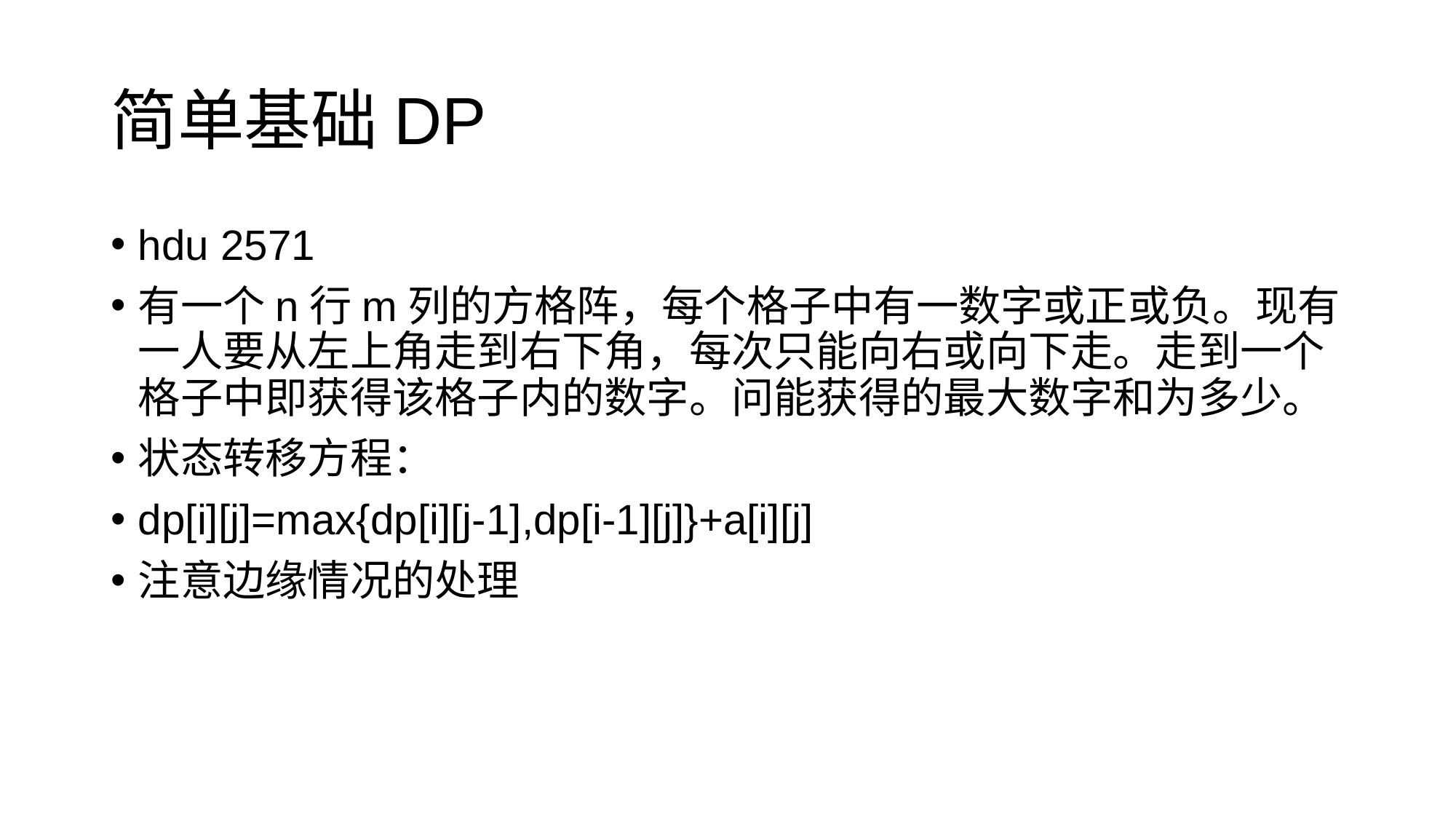

# 简单基础DP
hdu 2571
有一个n行m列的方格阵，每个格子中有一数字或正或负。现有一人要从左上角走到右下角，每次只能向右或向下走。走到一个格子中即获得该格子内的数字。问能获得的最大数字和为多少。
状态转移方程：
dp[i][j]=max{dp[i][j-1],dp[i-1][j]}+a[i][j]
注意边缘情况的处理